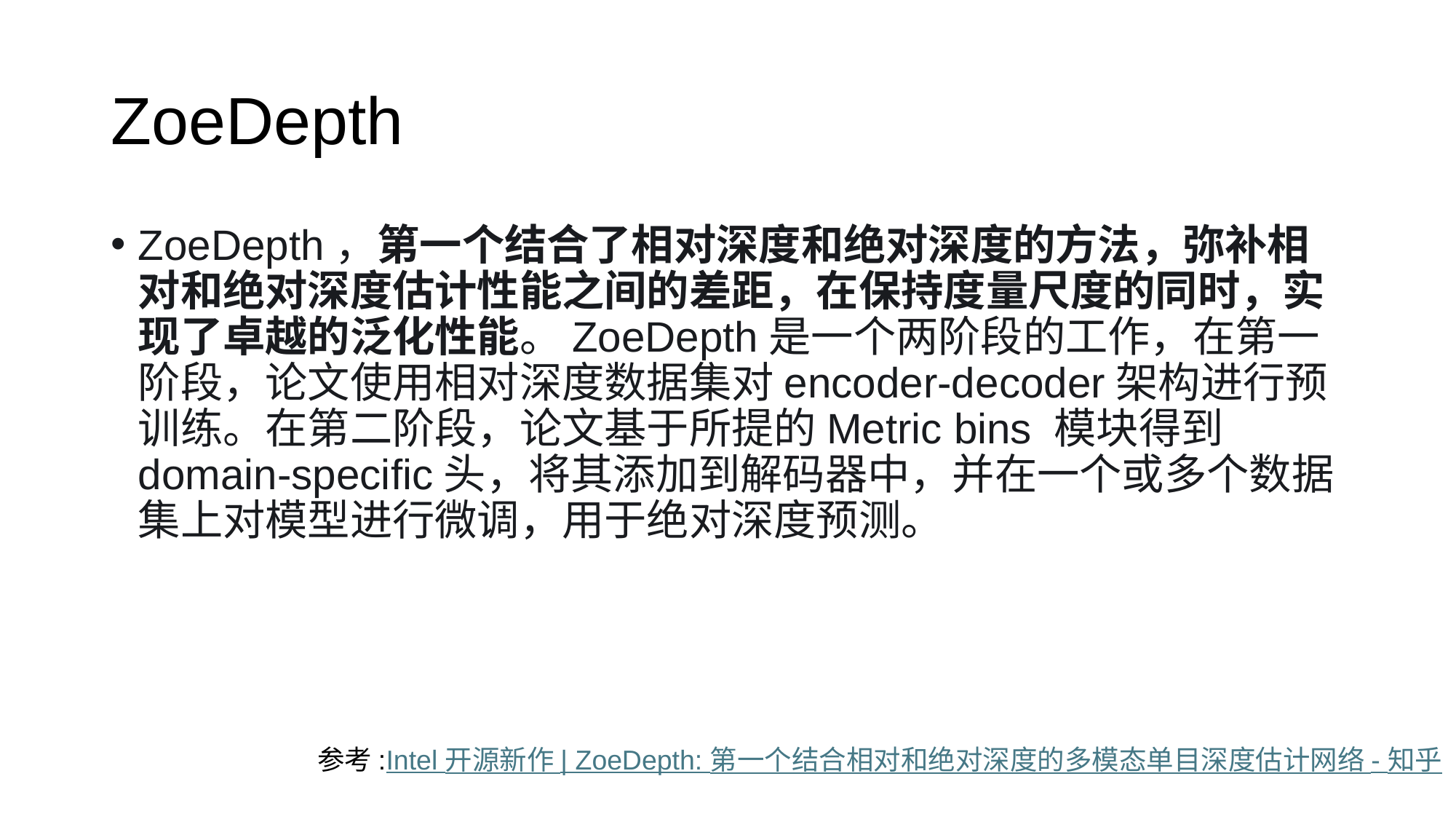

# ZoeDepth
ZoeDepth，第一个结合了相对深度和绝对深度的方法，弥补相对和绝对深度估计性能之间的差距，在保持度量尺度的同时，实现了卓越的泛化性能。ZoeDepth是一个两阶段的工作，在第一阶段，论文使用相对深度数据集对encoder-decoder架构进行预训练。在第二阶段，论文基于所提的Metric bins 模块得到domain-specific头，将其添加到解码器中，并在一个或多个数据集上对模型进行微调，用于绝对深度预测。
参考:Intel 开源新作 | ZoeDepth: 第一个结合相对和绝对深度的多模态单目深度估计网络 - 知乎